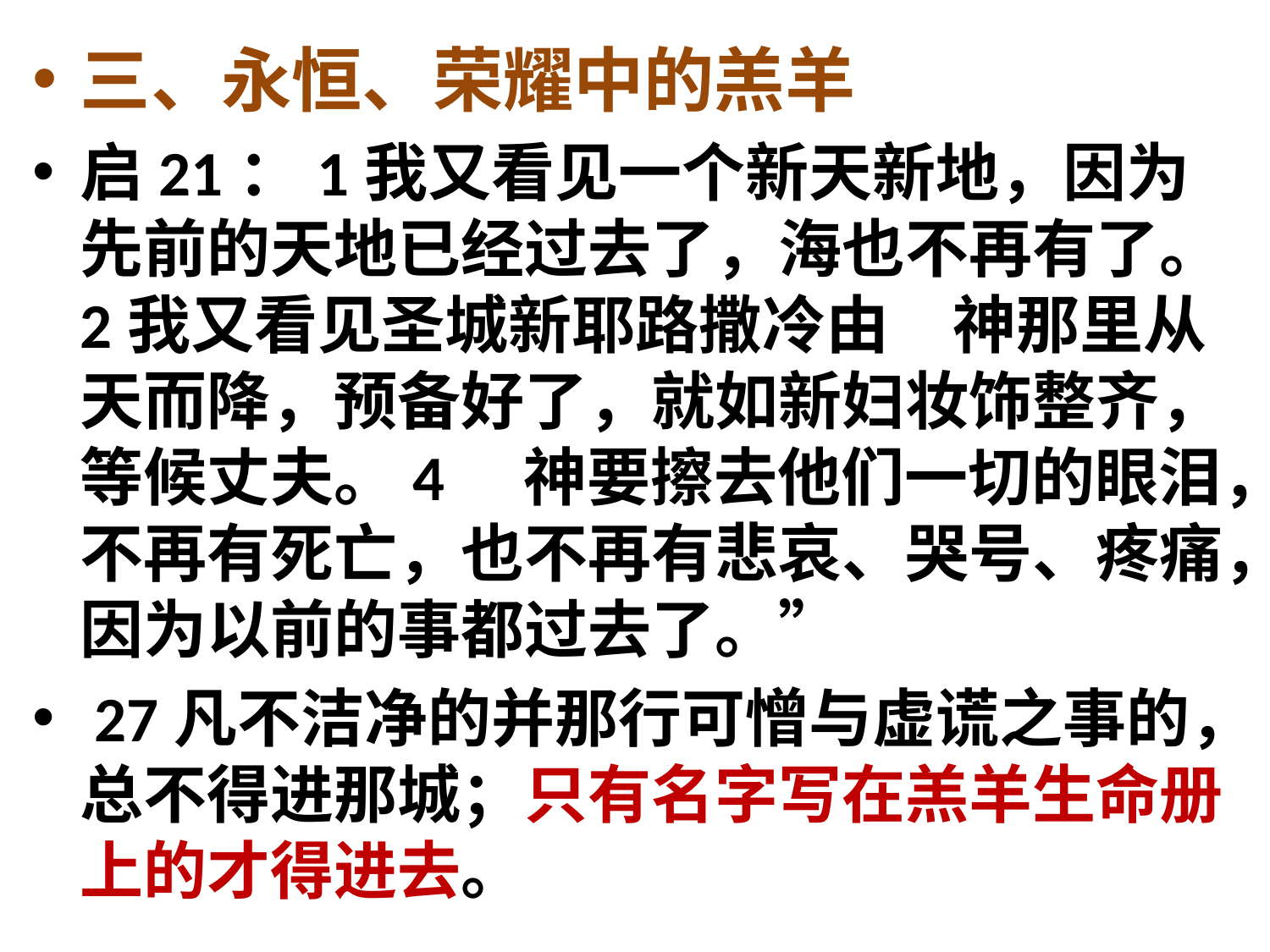

三、永恒、荣耀中的羔羊
启21：1我又看见一个新天新地，因为先前的天地已经过去了，海也不再有了。2我又看见圣城新耶路撒冷由　神那里从天而降，预备好了，就如新妇妆饰整齐，等候丈夫。4　神要擦去他们一切的眼泪，不再有死亡，也不再有悲哀、哭号、疼痛，因为以前的事都过去了。”
 27凡不洁净的并那行可憎与虚谎之事的，总不得进那城；只有名字写在羔羊生命册上的才得进去。